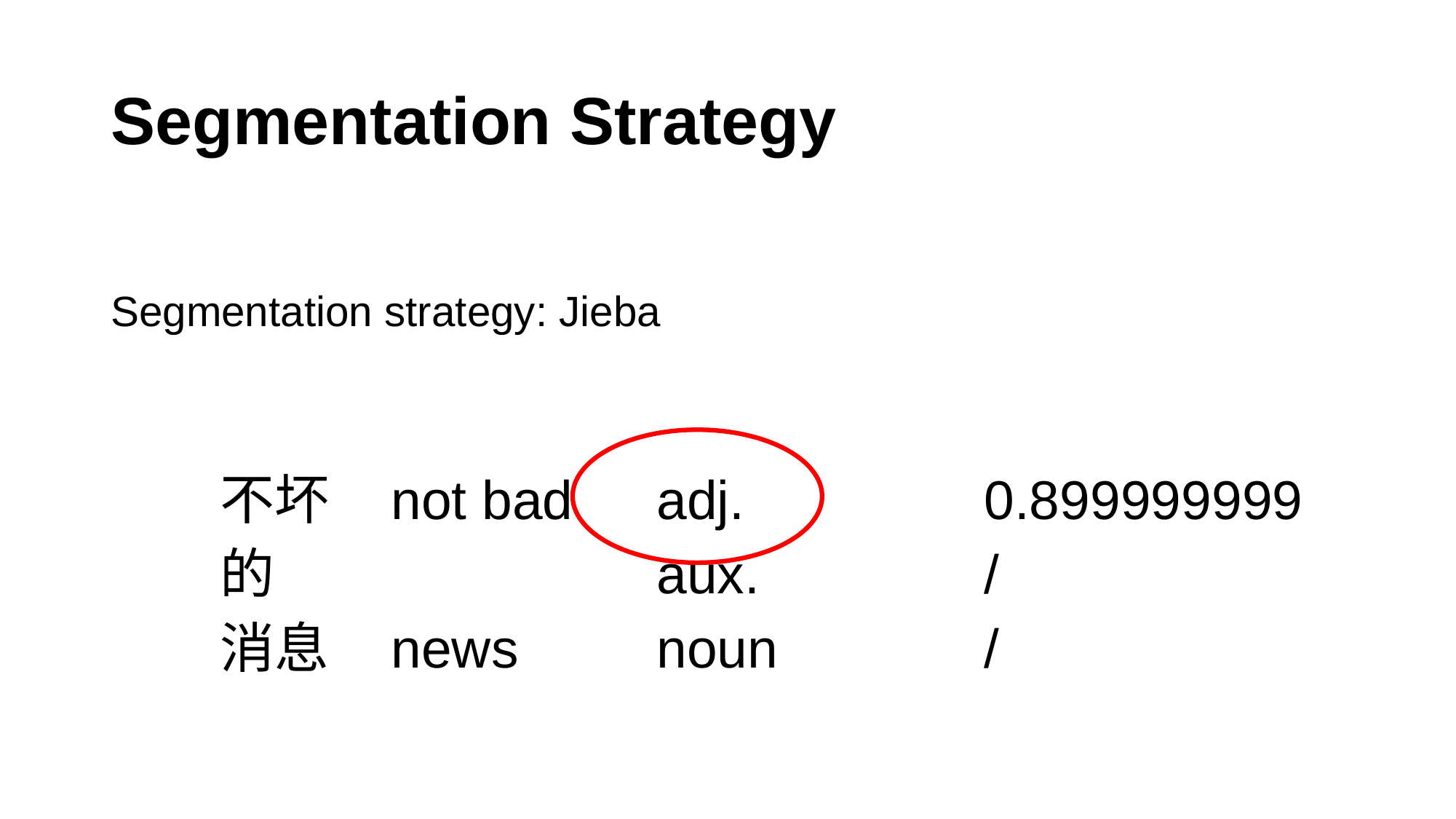

# Segmentation Strategy

Segmentation strategy: Jieba

	不坏    not bad	adj.			0.899999999
	的				aux.			/
	消息    news		noun		/